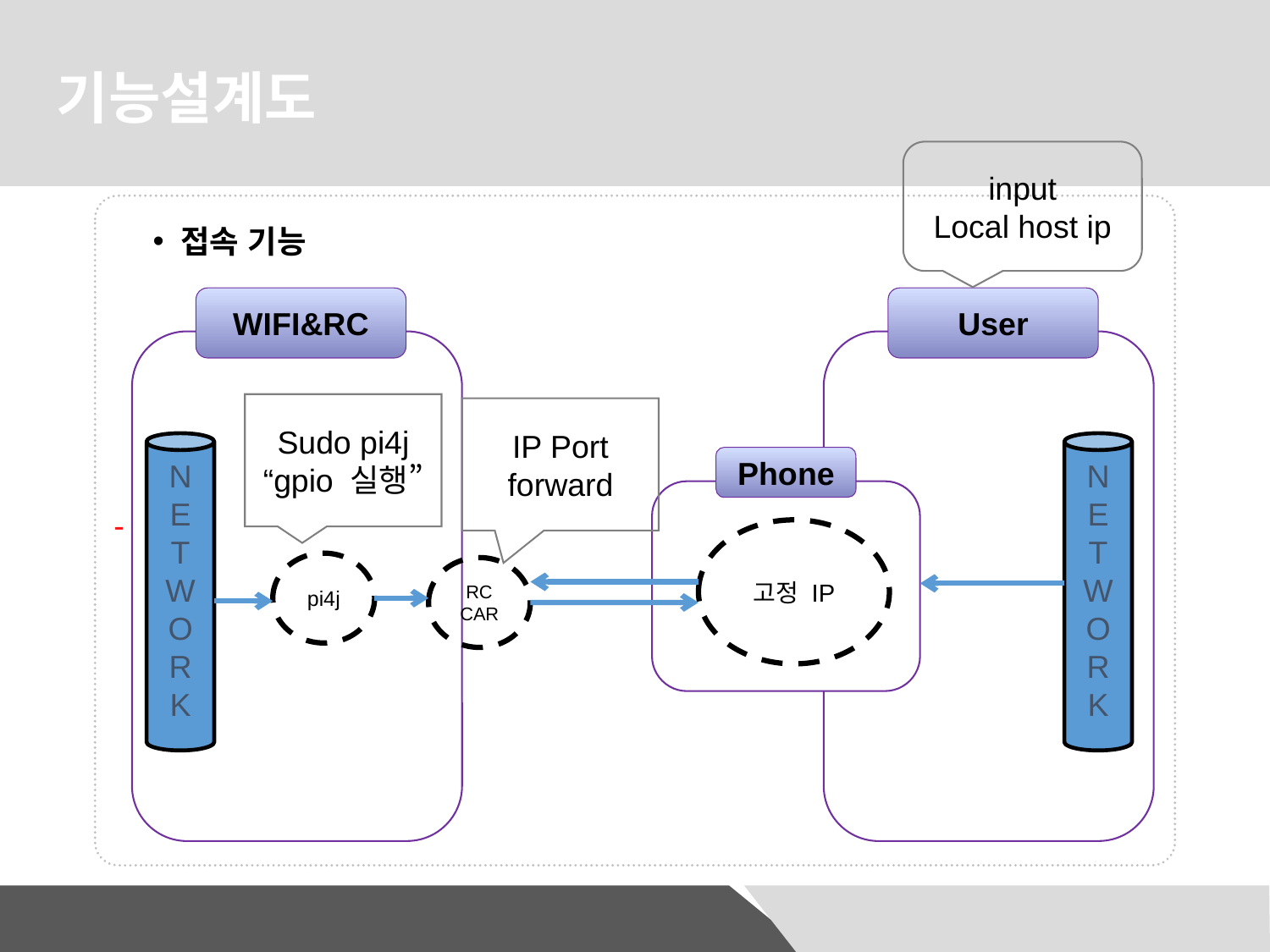

기능설계도
input
Local host ip

 접속 기능
WIFI&RC
User

Sudo pi4j “gpio 실행”
IP Port forward
N
E
T
W
O
R
K
N
E
T
W
O
R
K
Phone

고정 IP
pi4j
RC
CAR